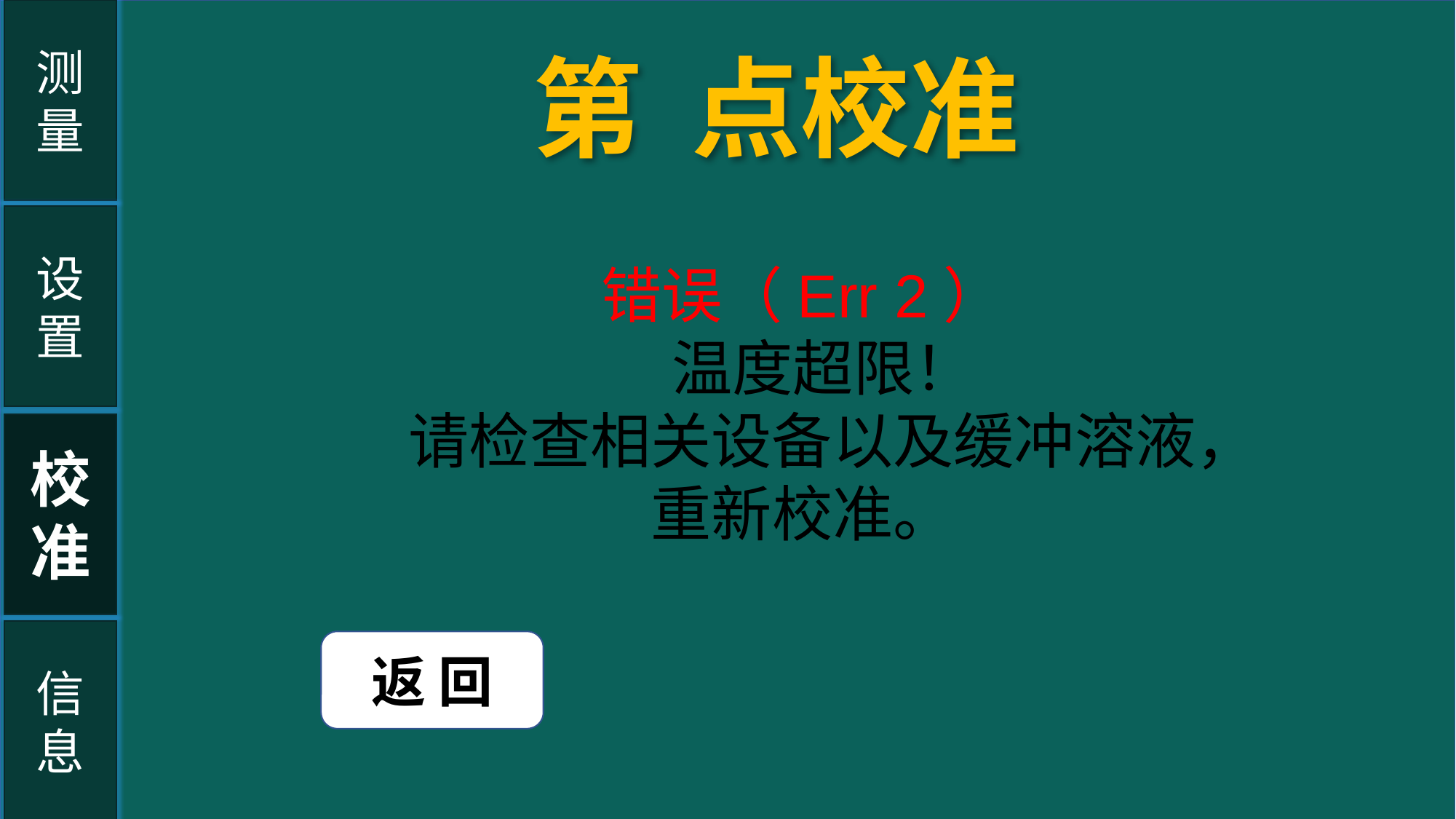

测
量
第  点校准
设置
错误（Err 2）
  温度超限！
请检查相关设备以及缓冲溶液，重新校准。
校
准
信
息
返 回